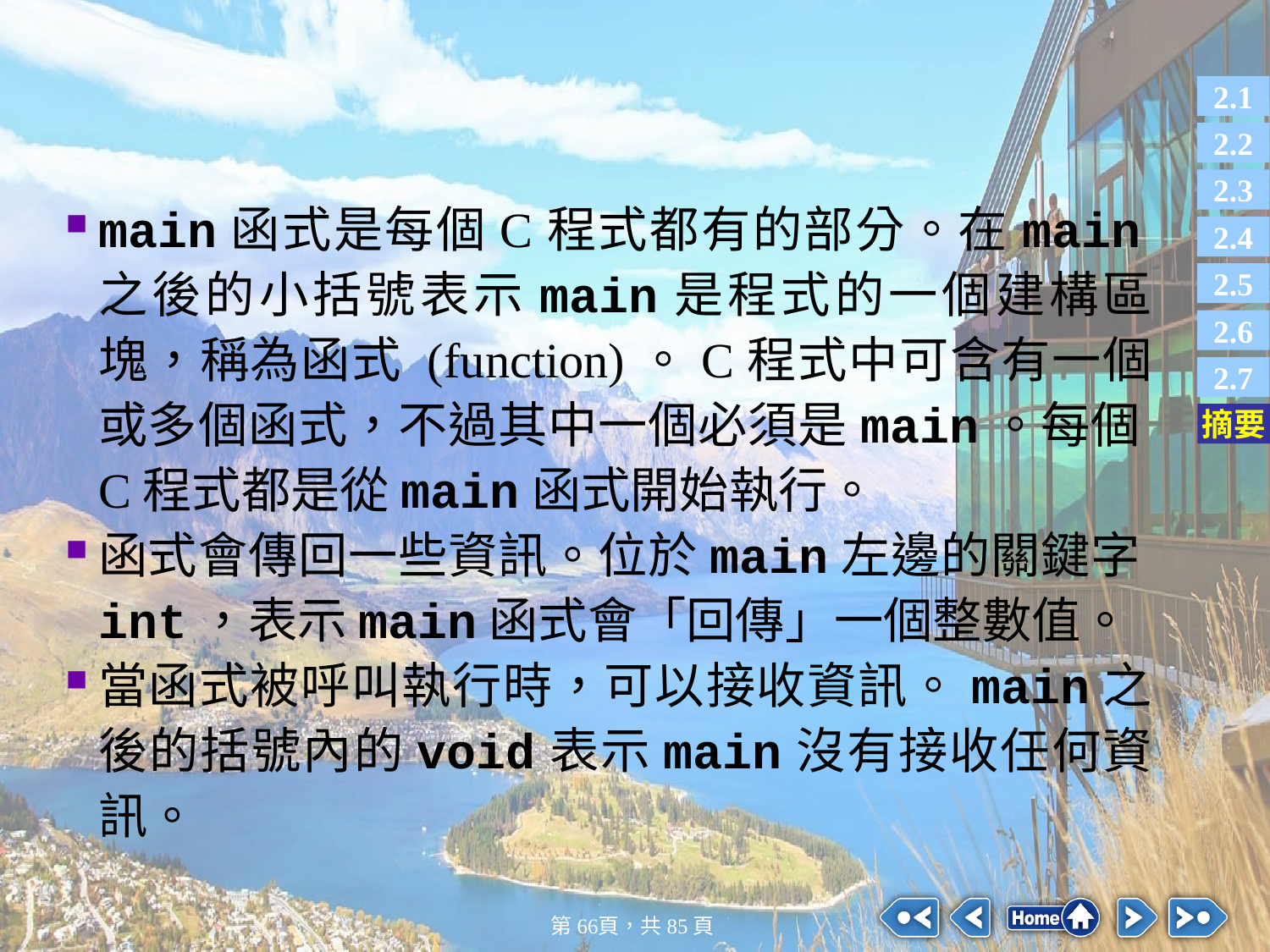

#
main函式是每個C程式都有的部分。在main之後的小括號表示main是程式的一個建構區塊，稱為函式 (function)。C程式中可含有一個或多個函式，不過其中一個必須是main。每個C程式都是從main函式開始執行。
函式會傳回一些資訊。位於main左邊的關鍵字int，表示main函式會「回傳」一個整數值。
當函式被呼叫執行時，可以接收資訊。main之後的括號內的void表示main沒有接收任何資訊。